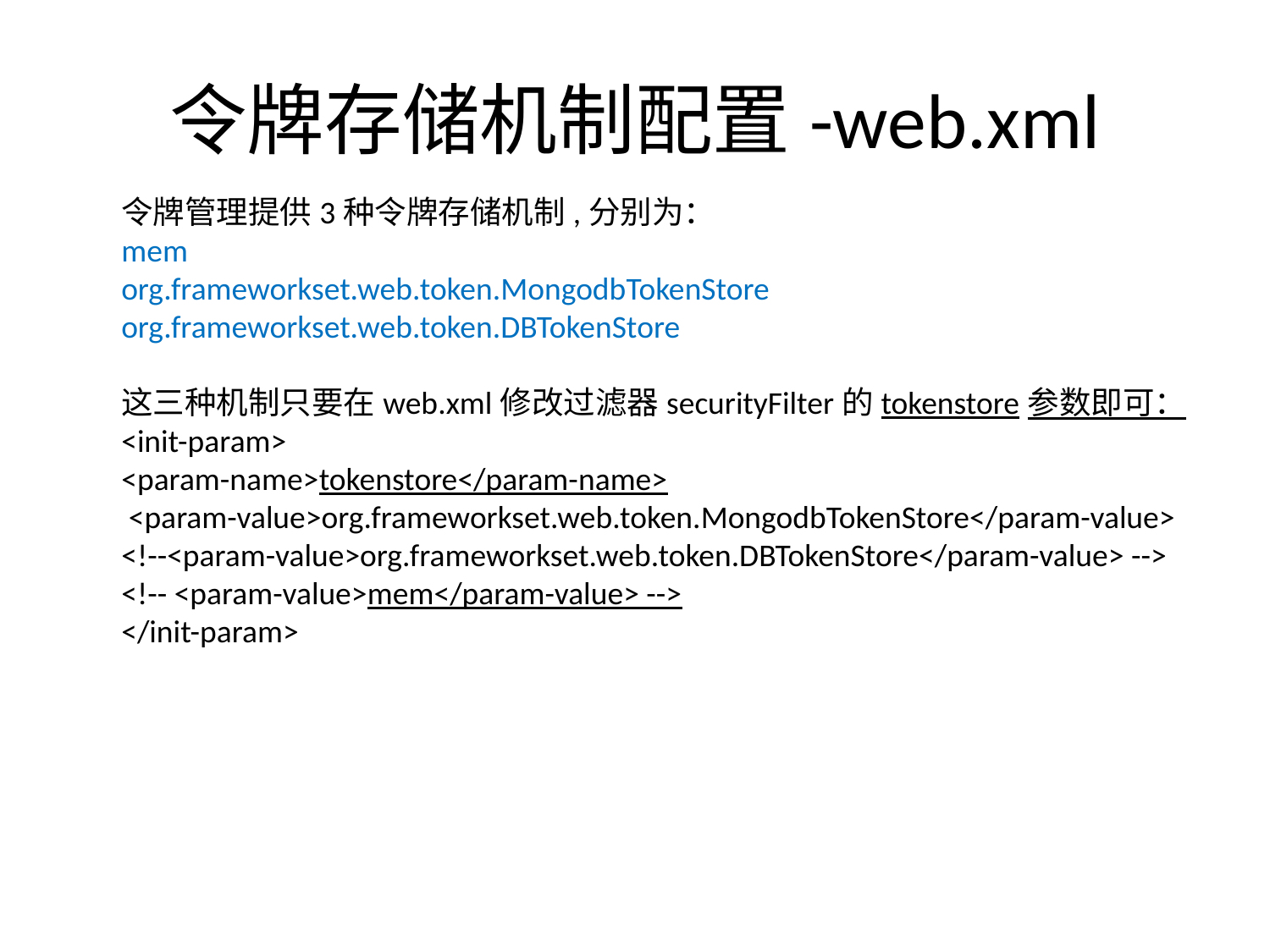

# 令牌存储机制配置-web.xml
令牌管理提供3种令牌存储机制,分别为：
mem
org.frameworkset.web.token.MongodbTokenStore
org.frameworkset.web.token.DBTokenStore

这三种机制只要在web.xml修改过滤器securityFilter的tokenstore参数即可：
<init-param>
<param-name>tokenstore</param-name>
 <param-value>org.frameworkset.web.token.MongodbTokenStore</param-value>
<!--<param-value>org.frameworkset.web.token.DBTokenStore</param-value> -->
<!-- <param-value>mem</param-value> -->
</init-param>